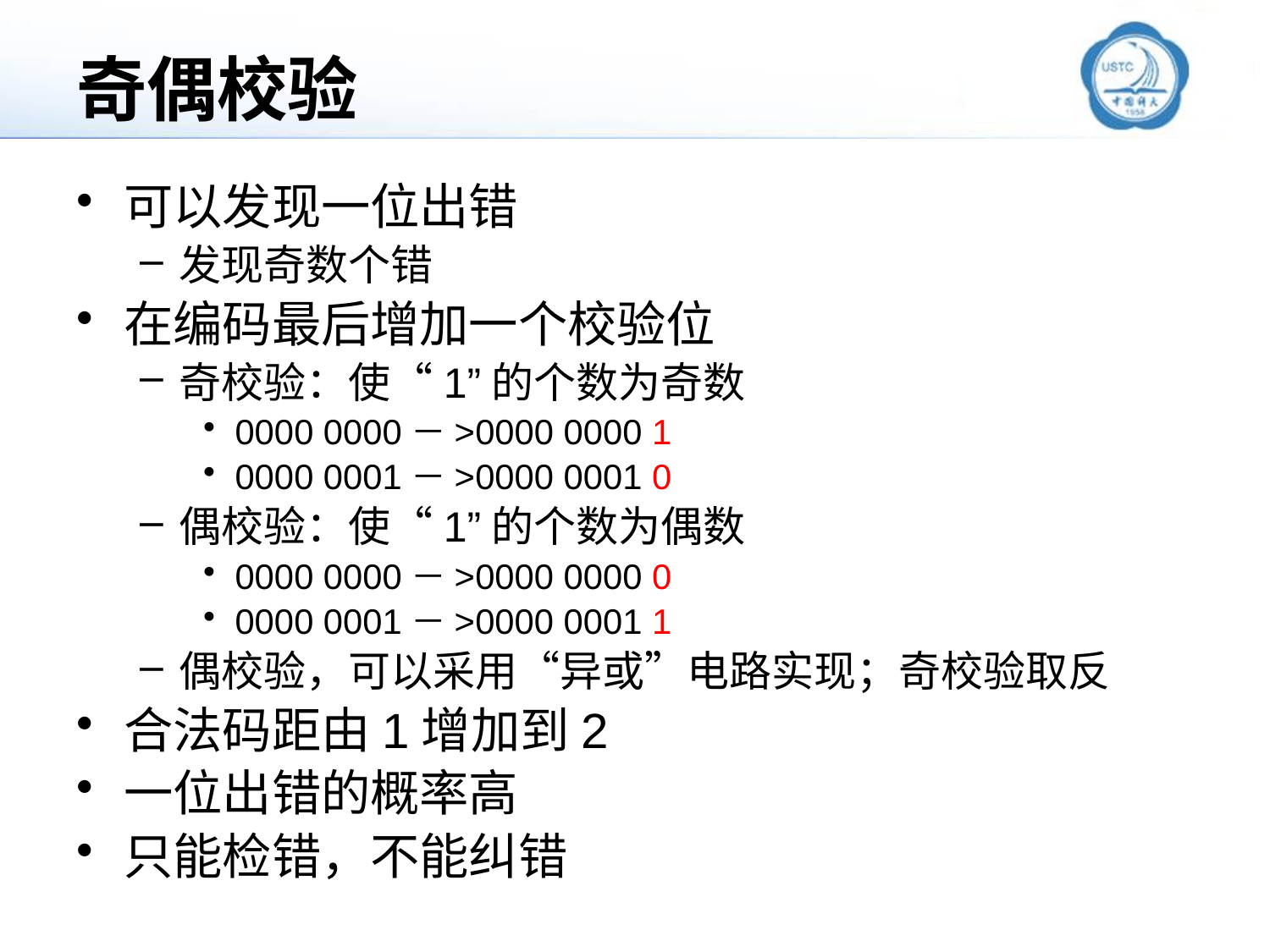

# 奇偶校验
可以发现一位出错
发现奇数个错
在编码最后增加一个校验位
奇校验：使“1”的个数为奇数
0000 0000－>0000 0000 1
0000 0001－>0000 0001 0
偶校验：使“1”的个数为偶数
0000 0000－>0000 0000 0
0000 0001－>0000 0001 1
偶校验，可以采用“异或”电路实现；奇校验取反
合法码距由1增加到2
一位出错的概率高
只能检错，不能纠错